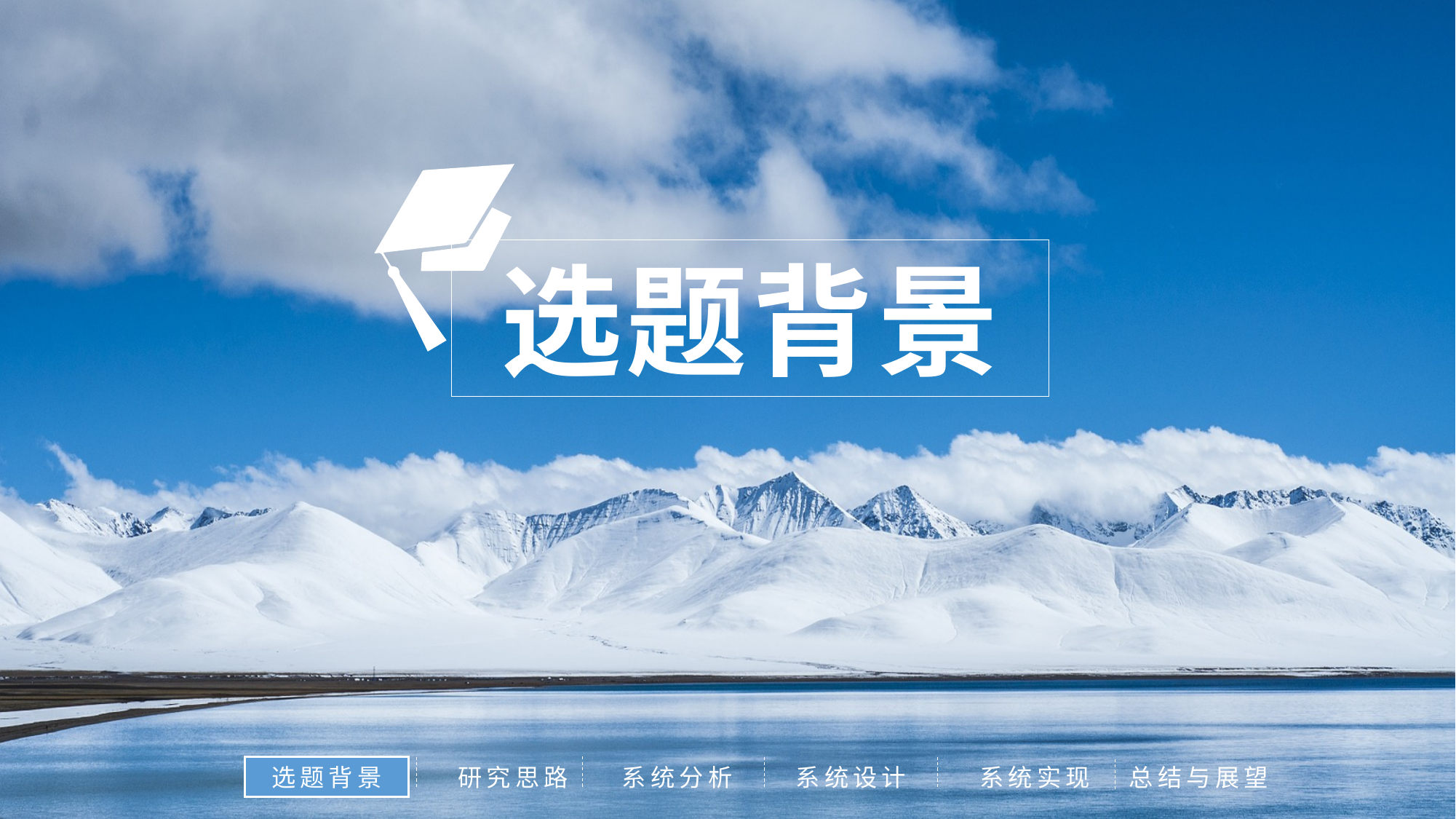

选题背景
研究思路
系统分析
系统设计
系统实现
总结与展望
选题背景